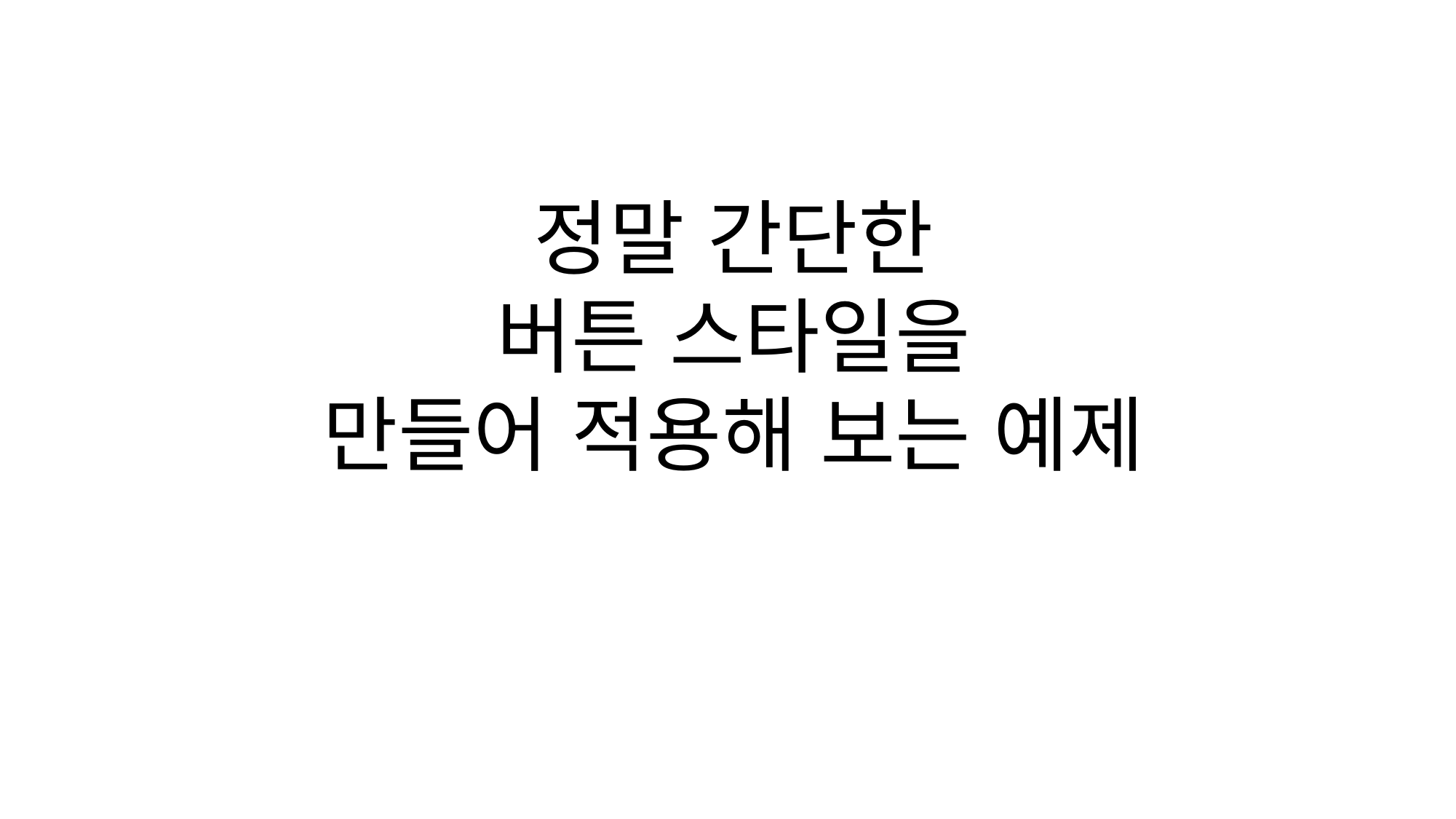

정말 간단한
버튼 스타일을
만들어 적용해 보는 예제